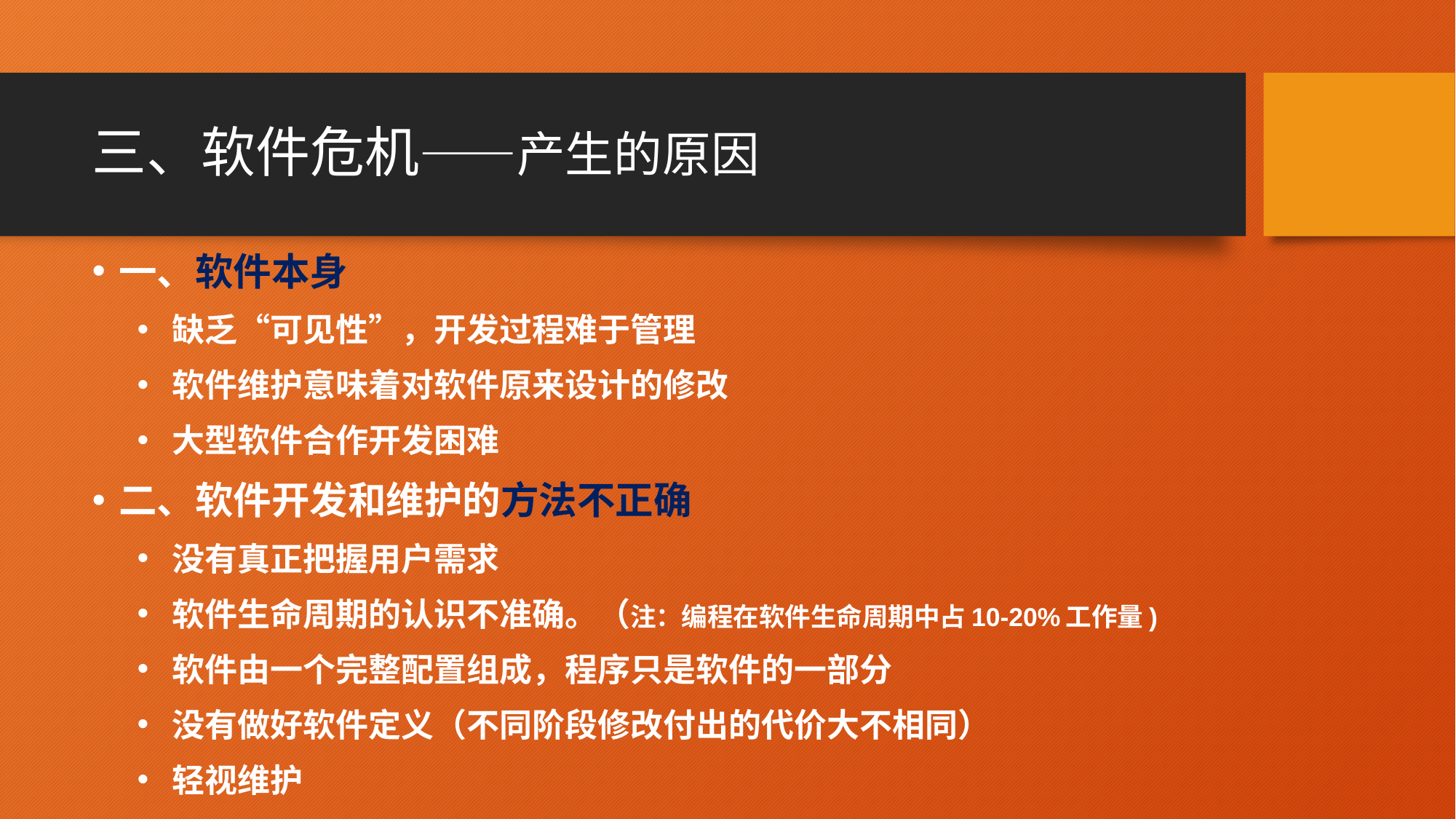

# 三、软件危机——产生的原因
一、软件本身
缺乏“可见性”，开发过程难于管理
软件维护意味着对软件原来设计的修改
大型软件合作开发困难
二、软件开发和维护的方法不正确
没有真正把握用户需求
软件生命周期的认识不准确。（注：编程在软件生命周期中占10-20%工作量)
软件由一个完整配置组成，程序只是软件的一部分
没有做好软件定义（不同阶段修改付出的代价大不相同）
轻视维护